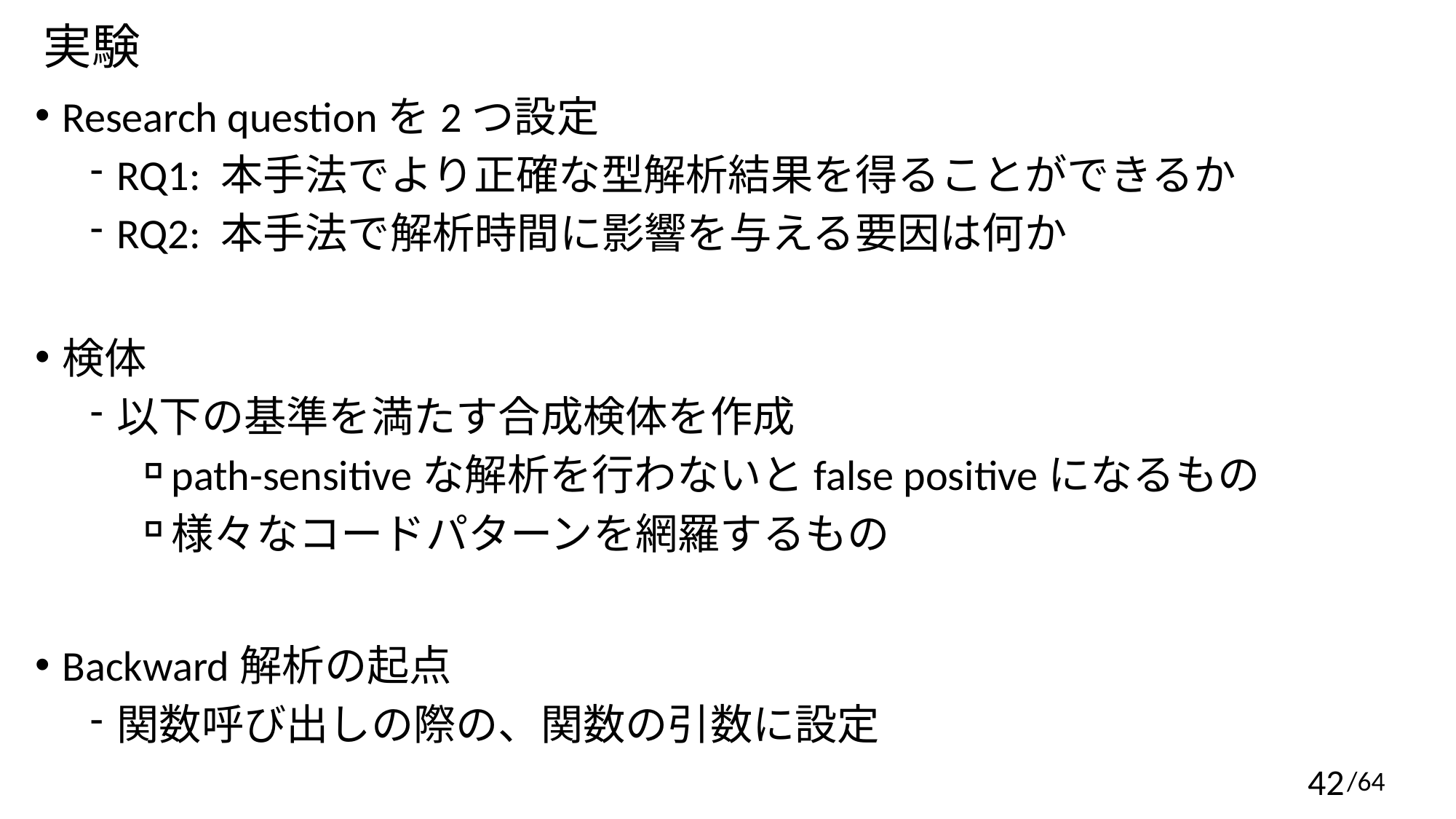

実験
Research questionを2つ設定
RQ1: 本手法でより正確な型解析結果を得ることができるか
RQ2: 本手法で解析時間に影響を与える要因は何か

検体
以下の基準を満たす合成検体を作成
path-sensitiveな解析を行わないとfalse positiveになるもの
様々なコードパターンを網羅するもの

Backward解析の起点
関数呼び出しの際の、関数の引数に設定
/64
42